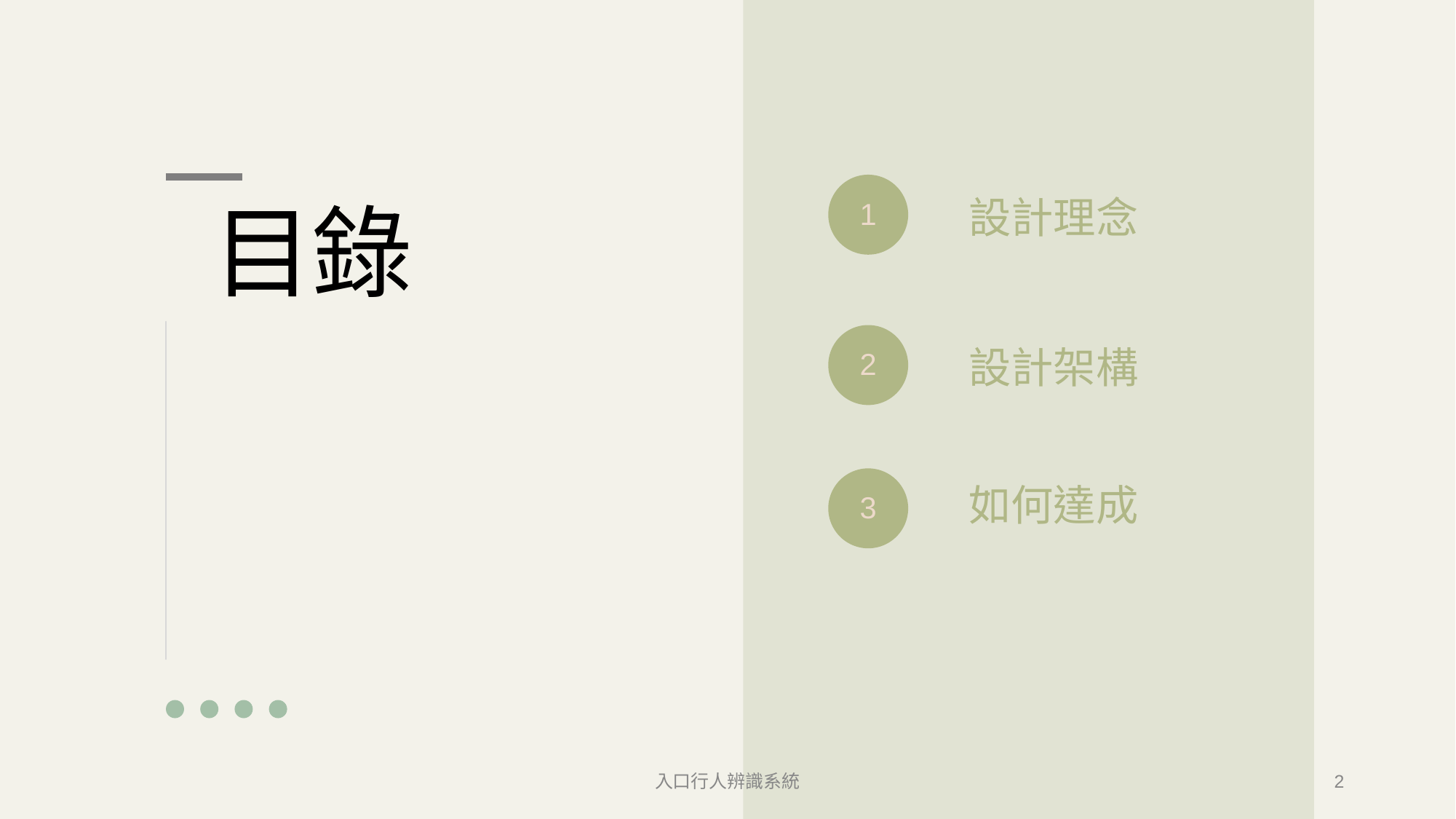

1
設計理念

目錄
2
設計架構
如何達成
3

入口行人辨識系統
2